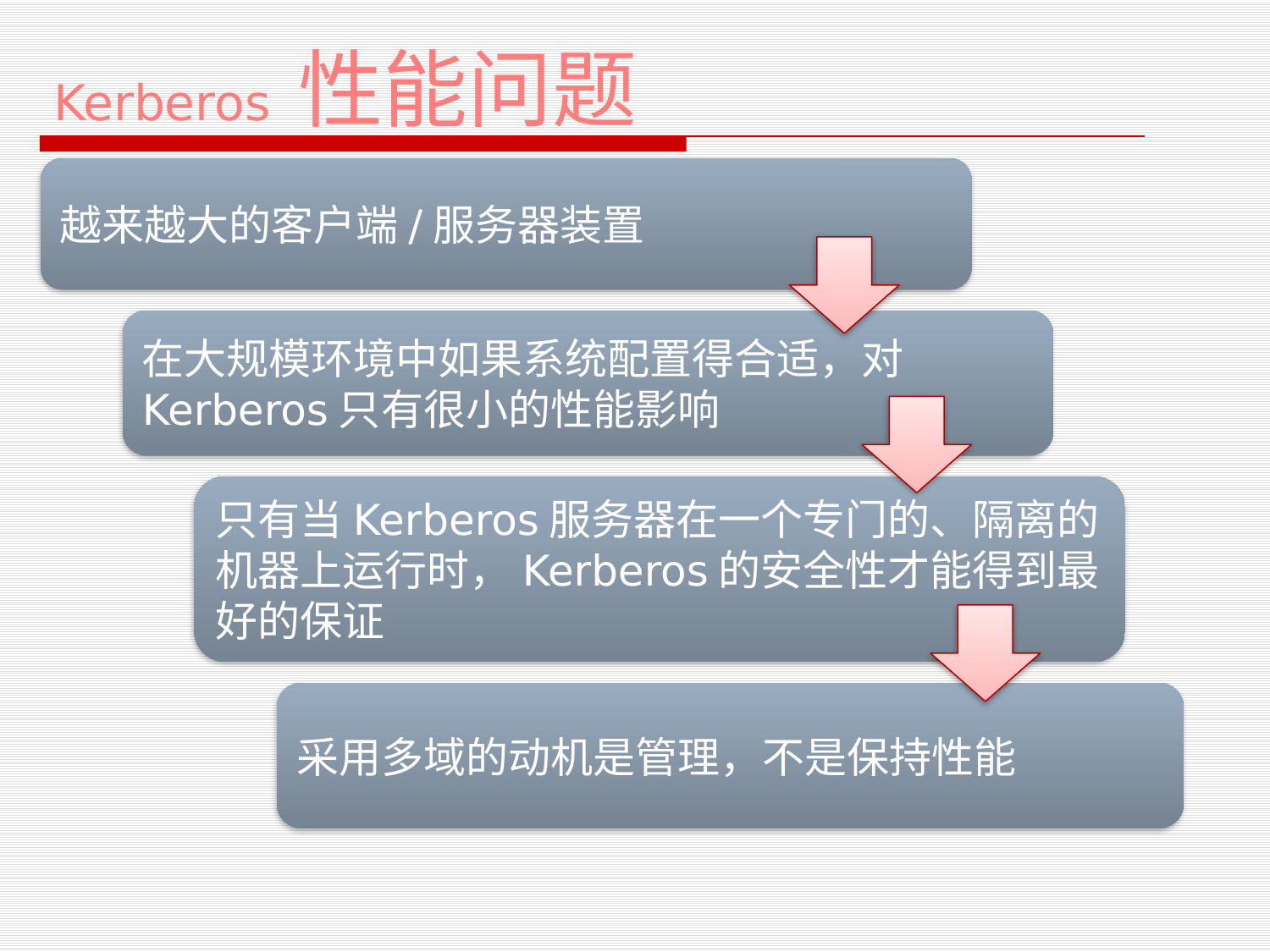

# Kerberos 性能问题
越来越大的客户端/服务器装置

在大规模环境中如果系统配置得合适，对Kerberos只有很小的性能影响

只有当Kerberos服务器在一个专门的、隔离的机器上运行时，Kerberos的安全性才能得到最好的保证

采用多域的动机是管理，不是保持性能